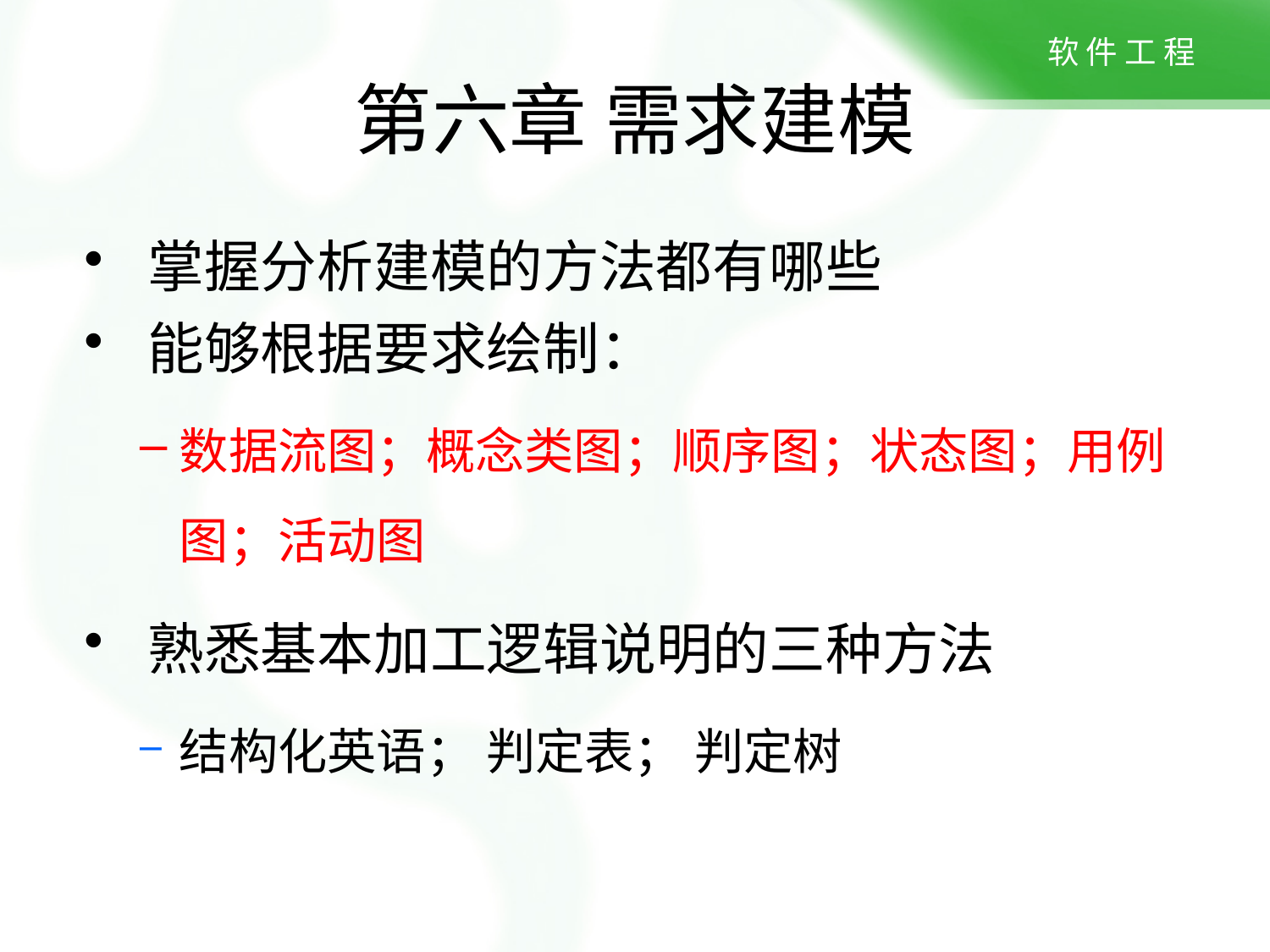

# 第六章 需求建模
掌握分析建模的方法都有哪些
能够根据要求绘制：
数据流图；概念类图；顺序图；状态图；用例图；活动图
熟悉基本加工逻辑说明的三种方法
结构化英语； 判定表； 判定树